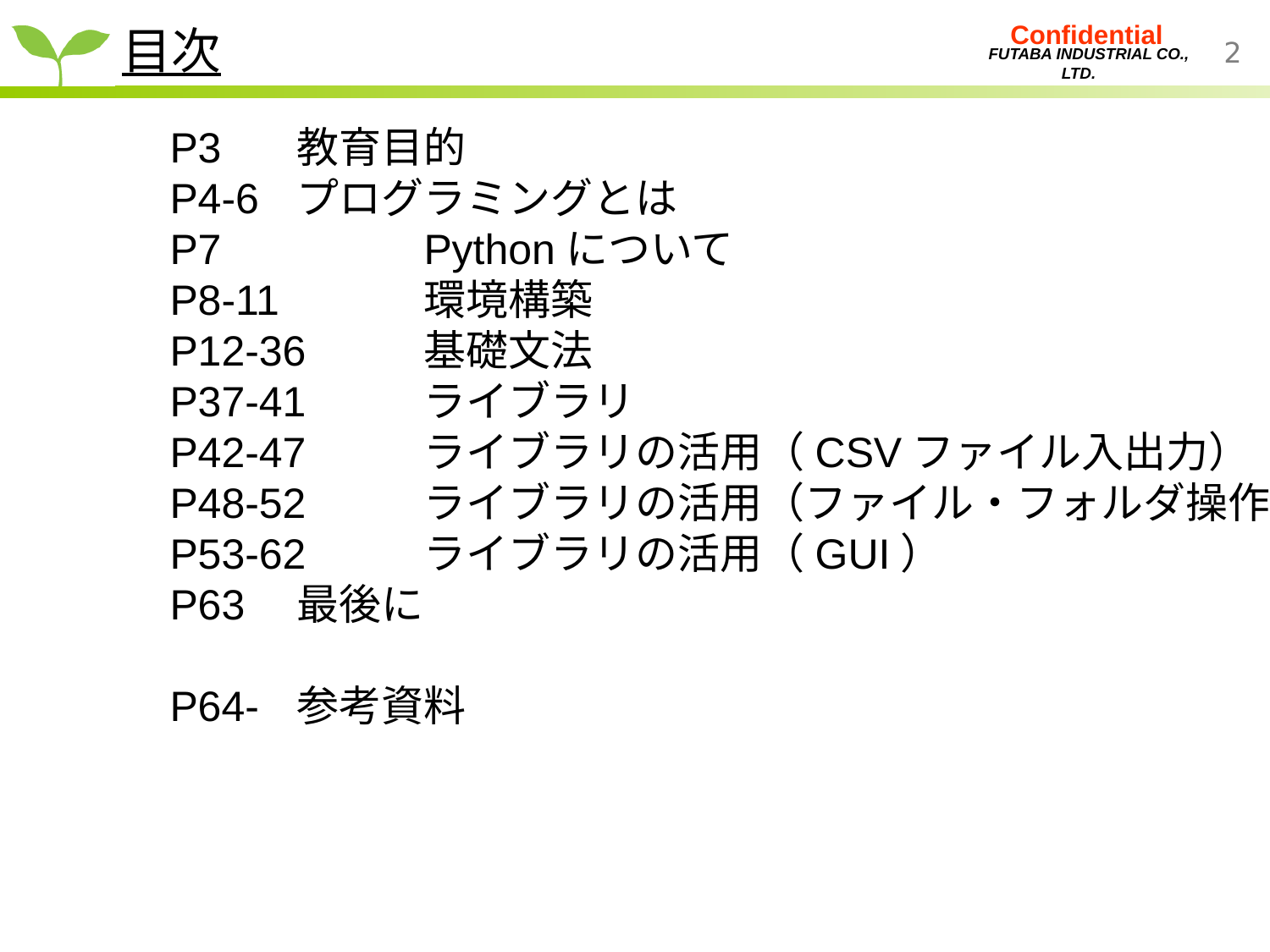

目次
P3　  	教育目的
P4-6	プログラミングとは
P7　　	Pythonについて
P8-11　	環境構築
P12-36	基礎文法
P37-41　　	ライブラリ
P42-47　　	ライブラリの活用（CSVファイル入出力）
P48-52	ライブラリの活用（ファイル・フォルダ操作）
P53-62　　	ライブラリの活用（GUI）
P63	最後に

P64-	参考資料